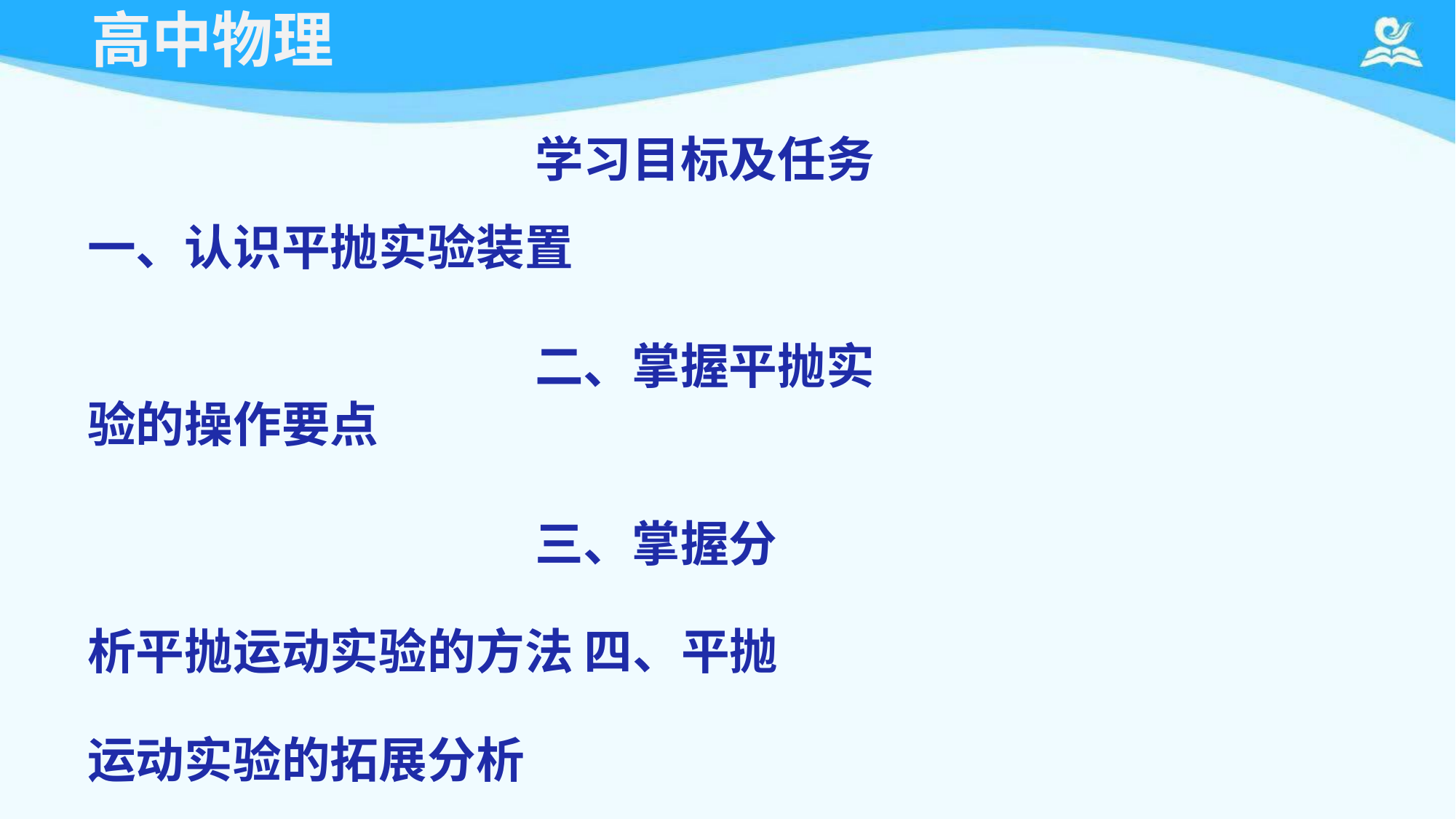

# 高中物理
学习目标及任务 一、认识平抛实验装置

二、掌握平抛实验的操作要点
三、掌握分析平抛运动实验的方法 四、平抛运动实验的拓展分析